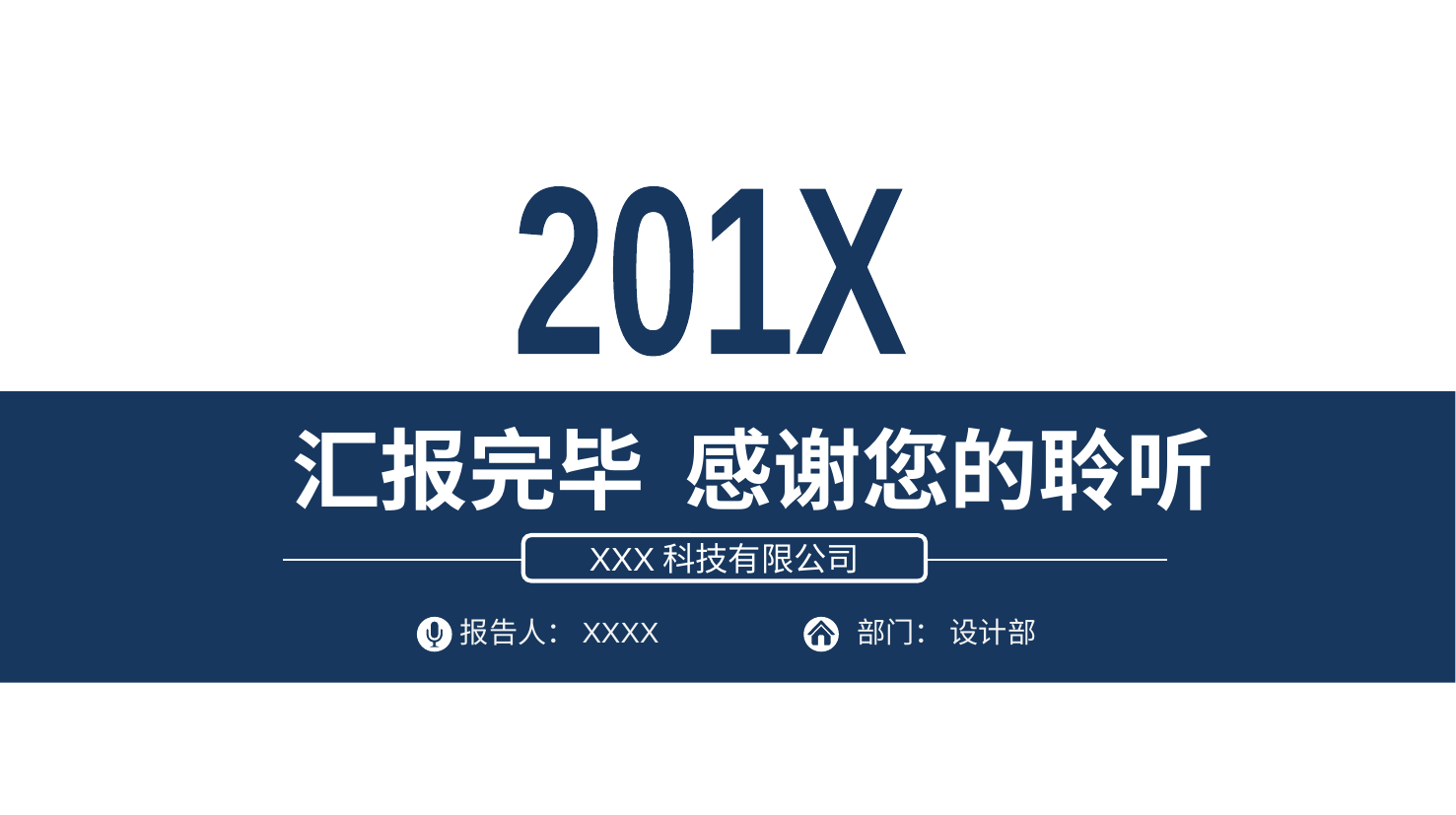

201X

汇报完毕  感谢您的聆听
XXX科技有限公司
部门： 设计部
报告人：XXXX